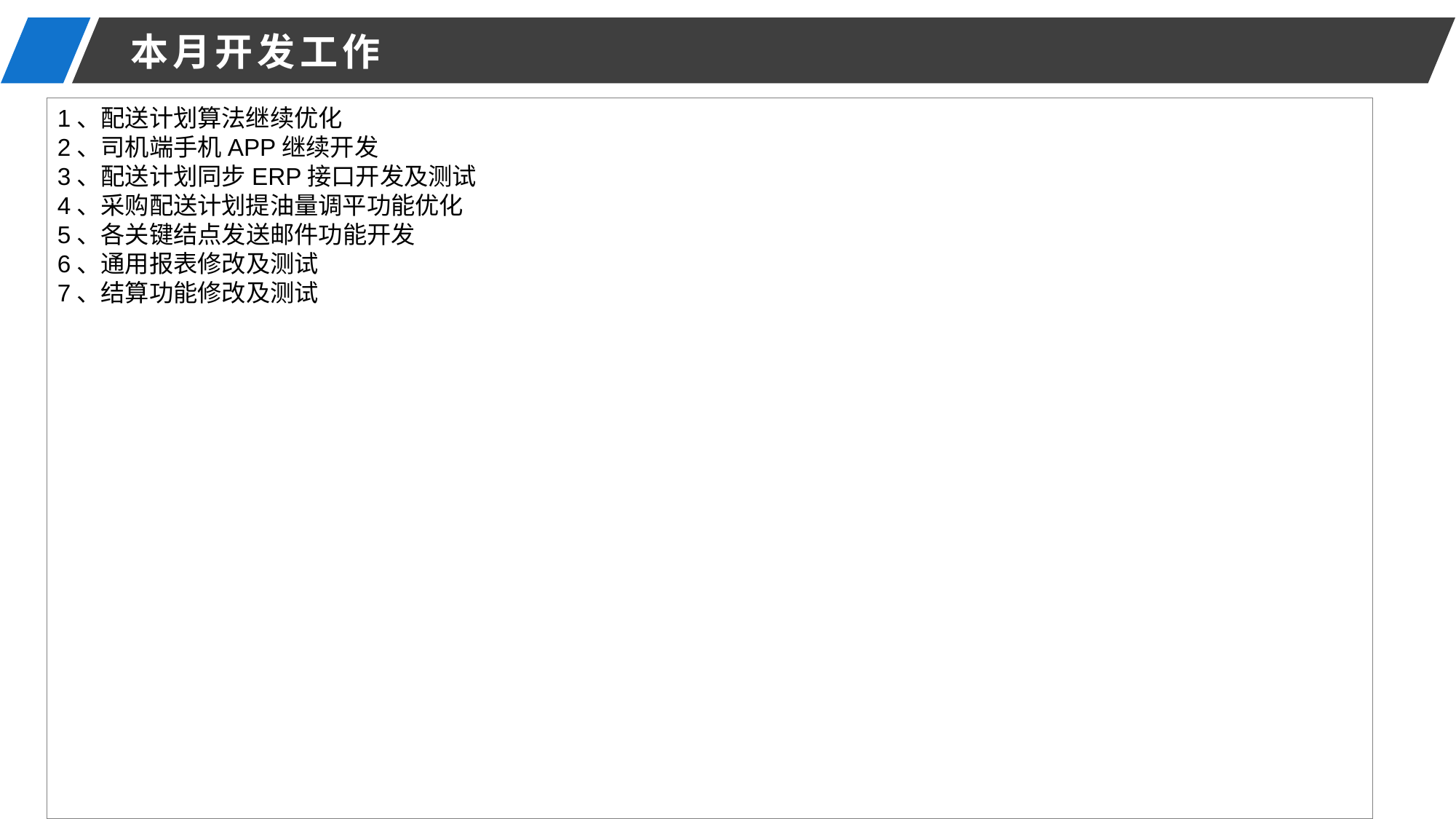

本月开发工作
1、配送计划算法继续优化
2、司机端手机APP继续开发
3、配送计划同步ERP接口开发及测试
4、采购配送计划提油量调平功能优化
5、各关键结点发送邮件功能开发
6、通用报表修改及测试
7、结算功能修改及测试